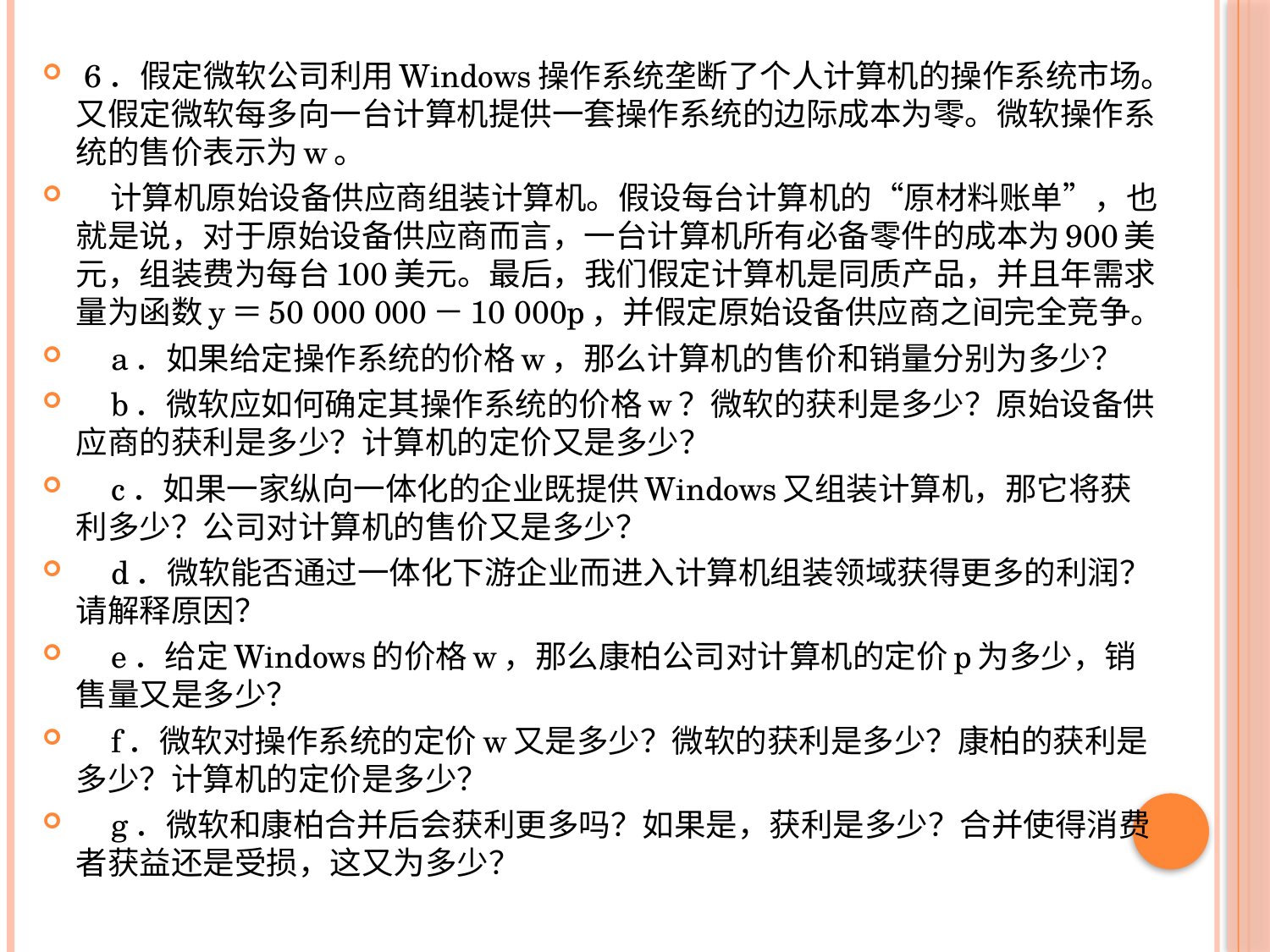

6．假定微软公司利用Windows操作系统垄断了个人计算机的操作系统市场。又假定微软每多向一台计算机提供一套操作系统的边际成本为零。微软操作系统的售价表示为w。
    计算机原始设备供应商组装计算机。假设每台计算机的“原材料账单”，也就是说，对于原始设备供应商而言，一台计算机所有必备零件的成本为900美元，组装费为每台100美元。最后，我们假定计算机是同质产品，并且年需求量为函数y＝50 000 000－10 000p，并假定原始设备供应商之间完全竞争。
    a．如果给定操作系统的价格w，那么计算机的售价和销量分别为多少？
    b．微软应如何确定其操作系统的价格w？微软的获利是多少？原始设备供应商的获利是多少？计算机的定价又是多少？
    c．如果一家纵向一体化的企业既提供Windows又组装计算机，那它将获利多少？公司对计算机的售价又是多少？
    d．微软能否通过一体化下游企业而进入计算机组装领域获得更多的利润？请解释原因？
    e．给定Windows的价格w，那么康柏公司对计算机的定价p为多少，销售量又是多少？
    f．微软对操作系统的定价w又是多少？微软的获利是多少？康柏的获利是多少？计算机的定价是多少？
    g．微软和康柏合并后会获利更多吗？如果是，获利是多少？合并使得消费者获益还是受损，这又为多少？